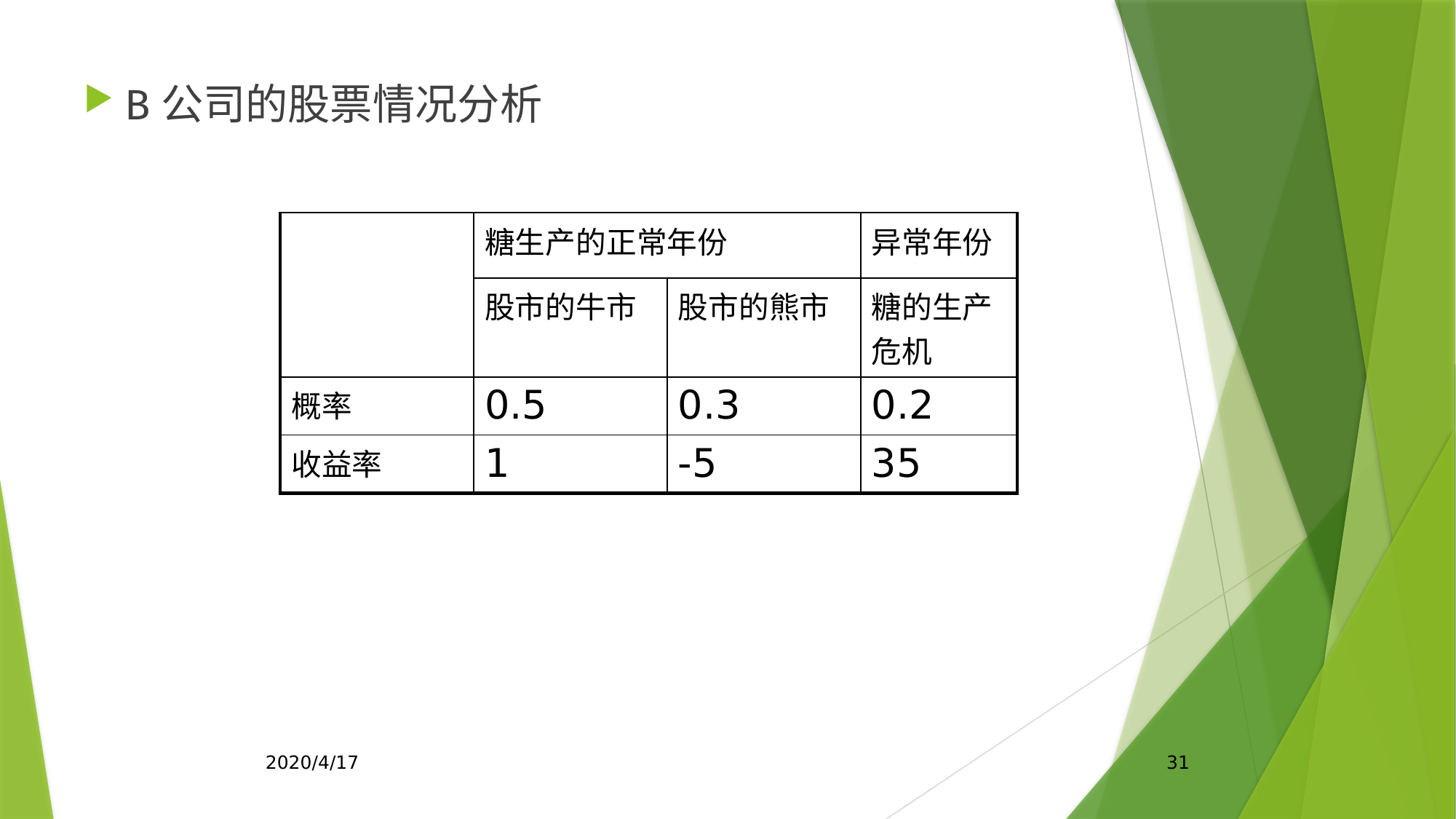

B公司的股票情况分析

|  | 糖生产的正常年份 |  | 异常年份 |
| --- | --- | --- | --- |
|  | 股市的牛市 | 股市的熊市 | 糖的生产危机 |
| 概率 | 0.5 | 0.3 | 0.2 |
| 收益率 | 1 | -5 | 35 |
2020/4/17
31